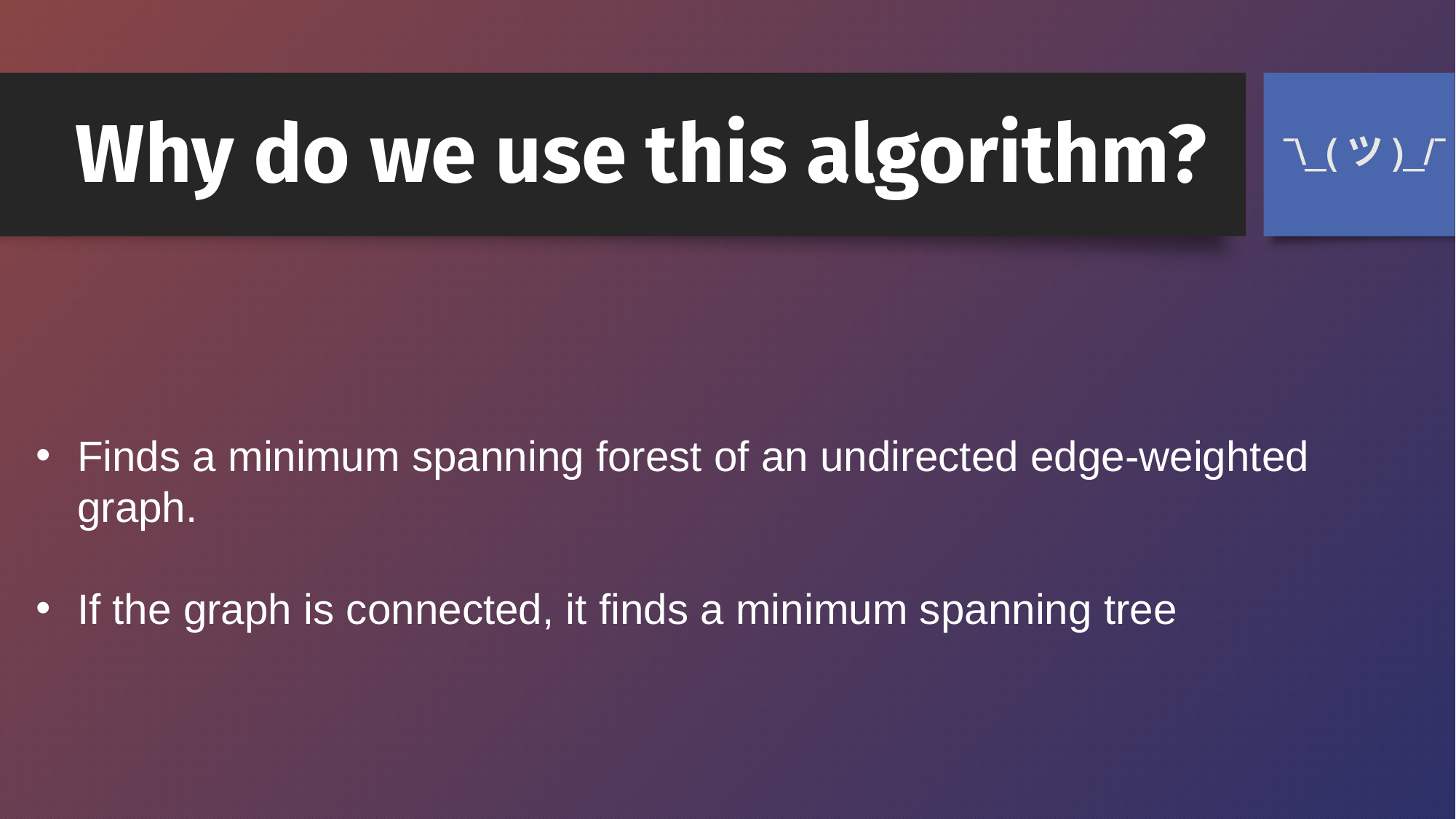

Why do we use this algorithm?
¯\_(ツ)_/¯
Finds a minimum spanning forest of an undirected edge-weighted graph.

If the graph is connected, it finds a minimum spanning tree